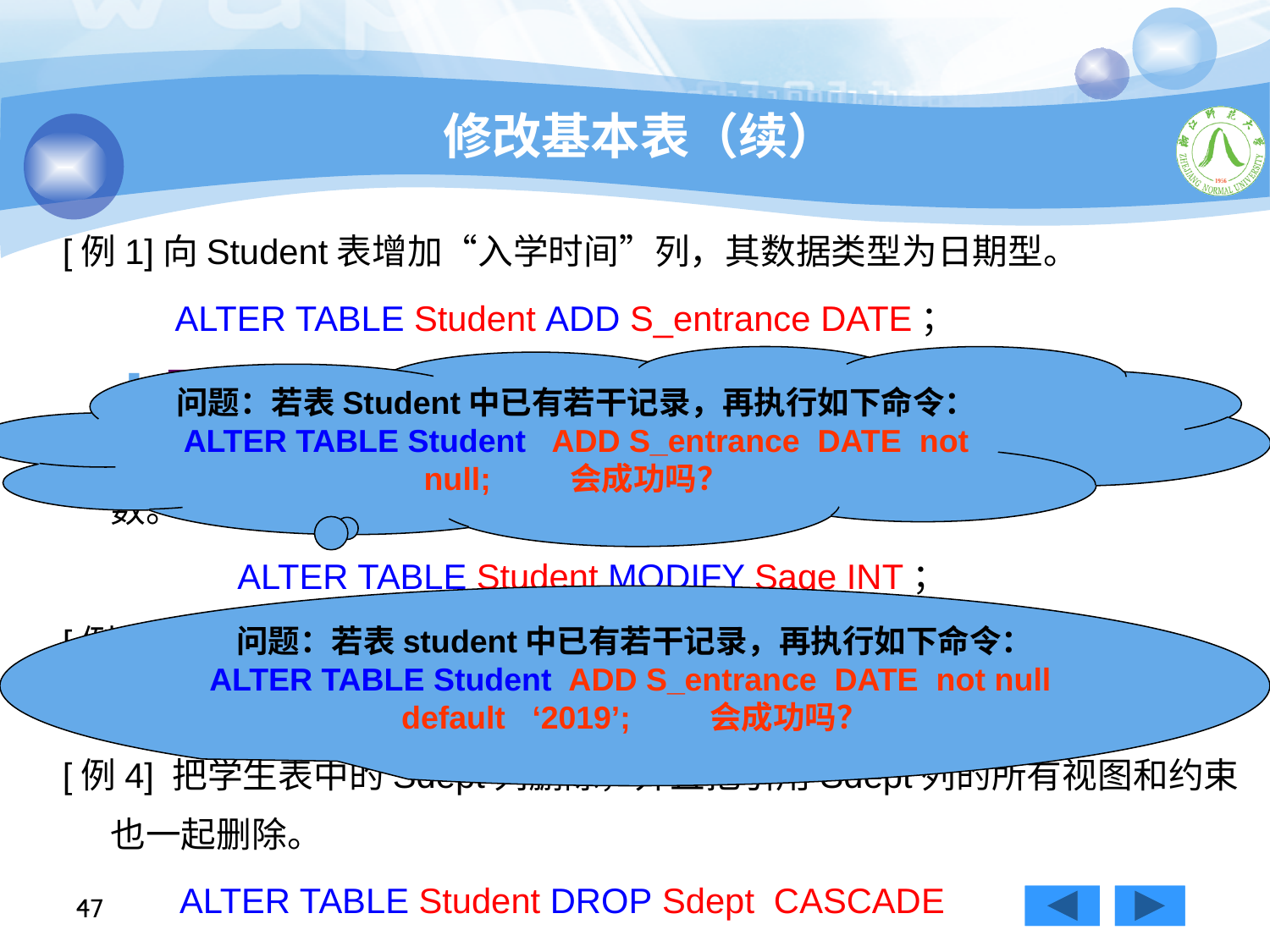

# 修改基本表（续）
[例1]向Student表增加“入学时间”列，其数据类型为日期型。
     ALTER TABLE Student ADD S_entrance DATE；
不论基本表中原来是否已有数据，新增加的列一律为空值。
[例2]将年龄的数据类型由字符型（假设原来的数据类型是字符型）改为整数。
    		ALTER TABLE Student MODIFY Sage INT；
[例3]增加课程名称必须取唯一值的约束条件。
    		ALTER TABLE Course ADD UNIQUE(Cname);
[例4] 把学生表中的Sdept列删除，并且把引用Sdept列的所有视图和约束也一起删除。
            ALTER TABLE Student DROP Sdept  CASCADE
问题：若表Student中已有若干记录，再执行如下命令：
ALTER TABLE Student   ADD S_entrance  DATE  not null;        会成功吗？
问题：若表student中已有若干记录，再执行如下命令：
ALTER TABLE Student  ADD S_entrance  DATE  not null  default   ‘2019’;        会成功吗？
47